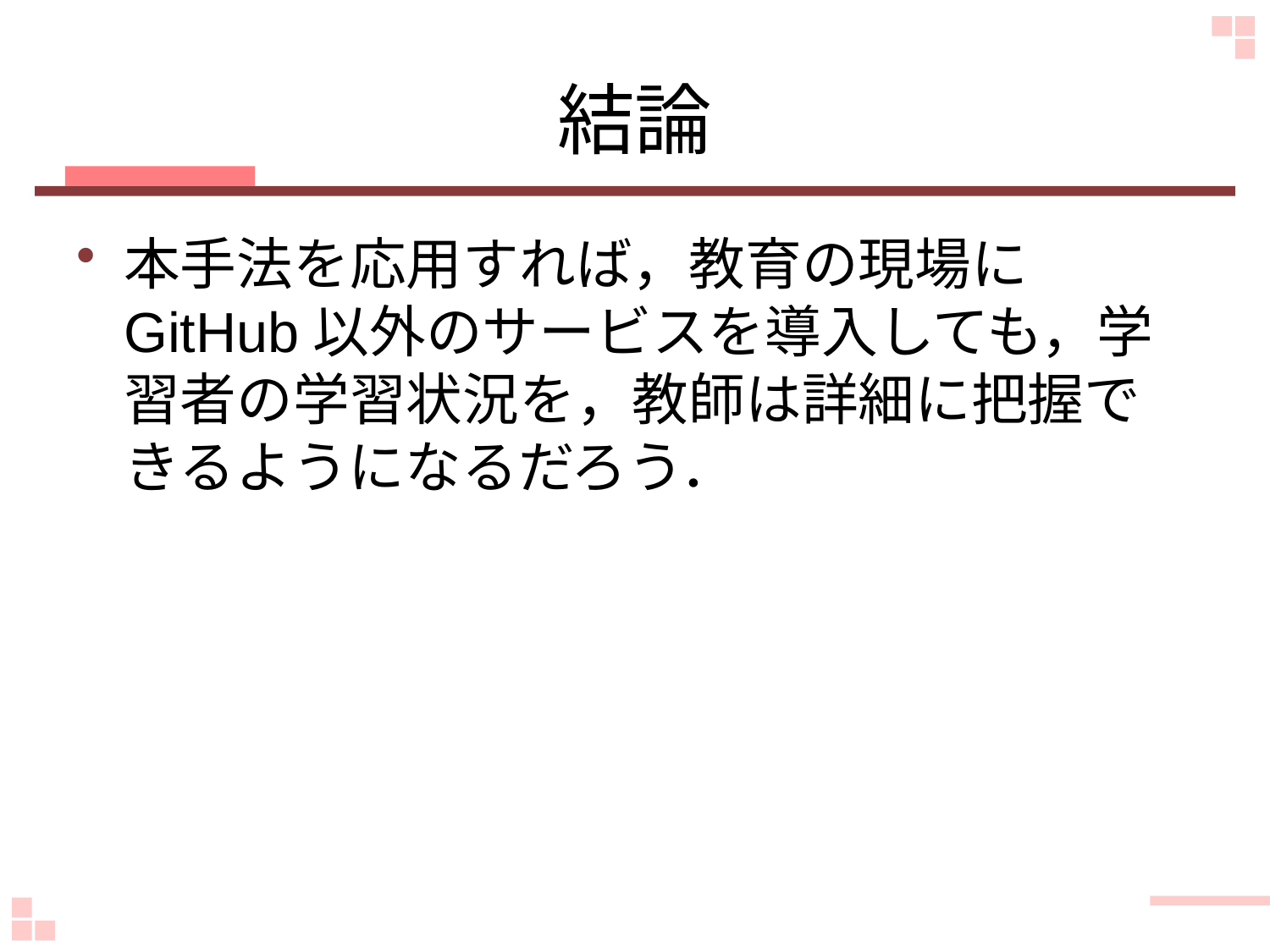

# 結論
本手法を応用すれば，教育の現場にGitHub以外のサービスを導入しても，学習者の学習状況を，教師は詳細に把握できるようになるだろう．